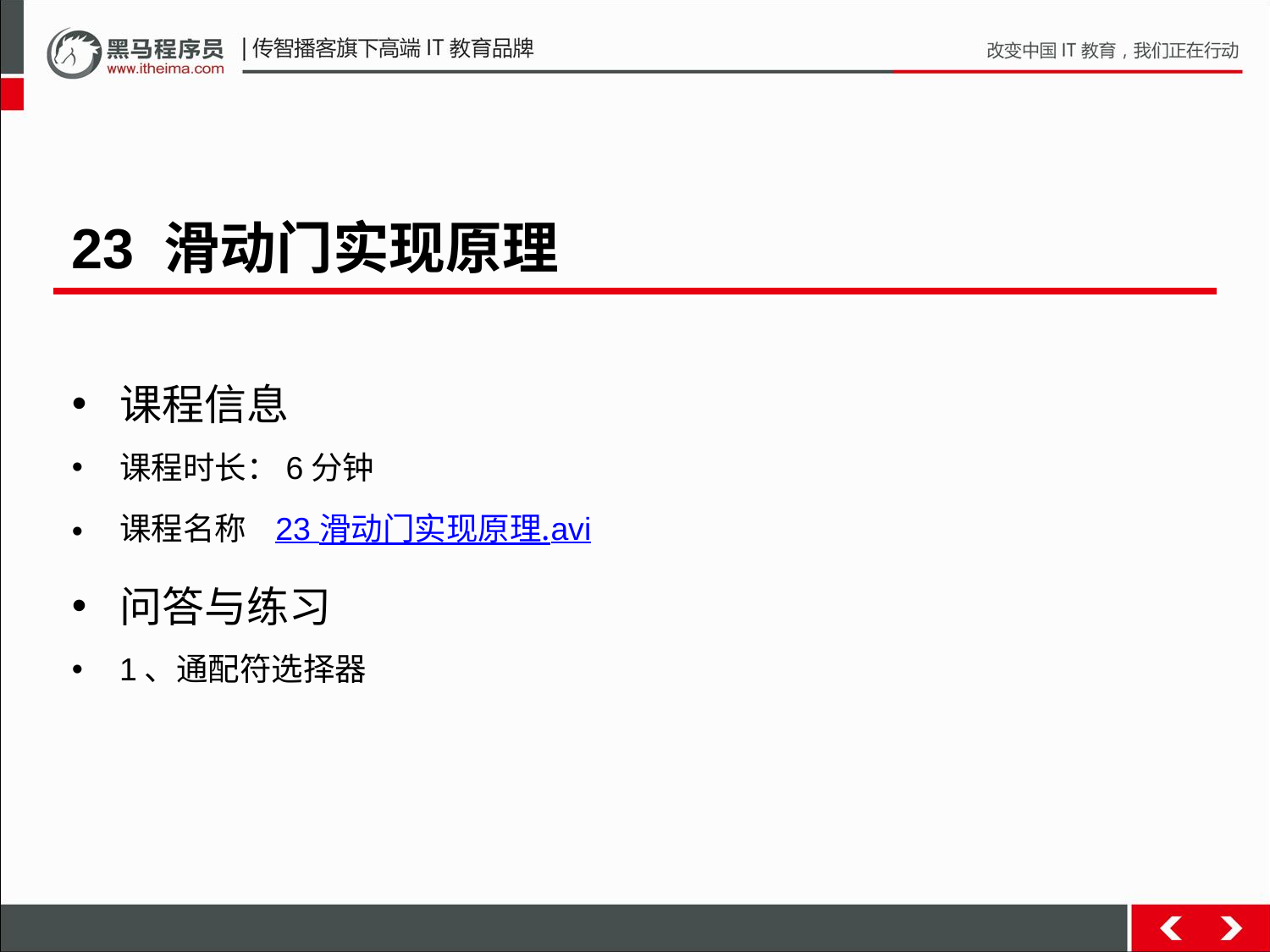

23 滑动门实现原理
课程信息
课程时长：6分钟
课程名称   23 滑动门实现原理.avi
问答与练习
1、通配符选择器